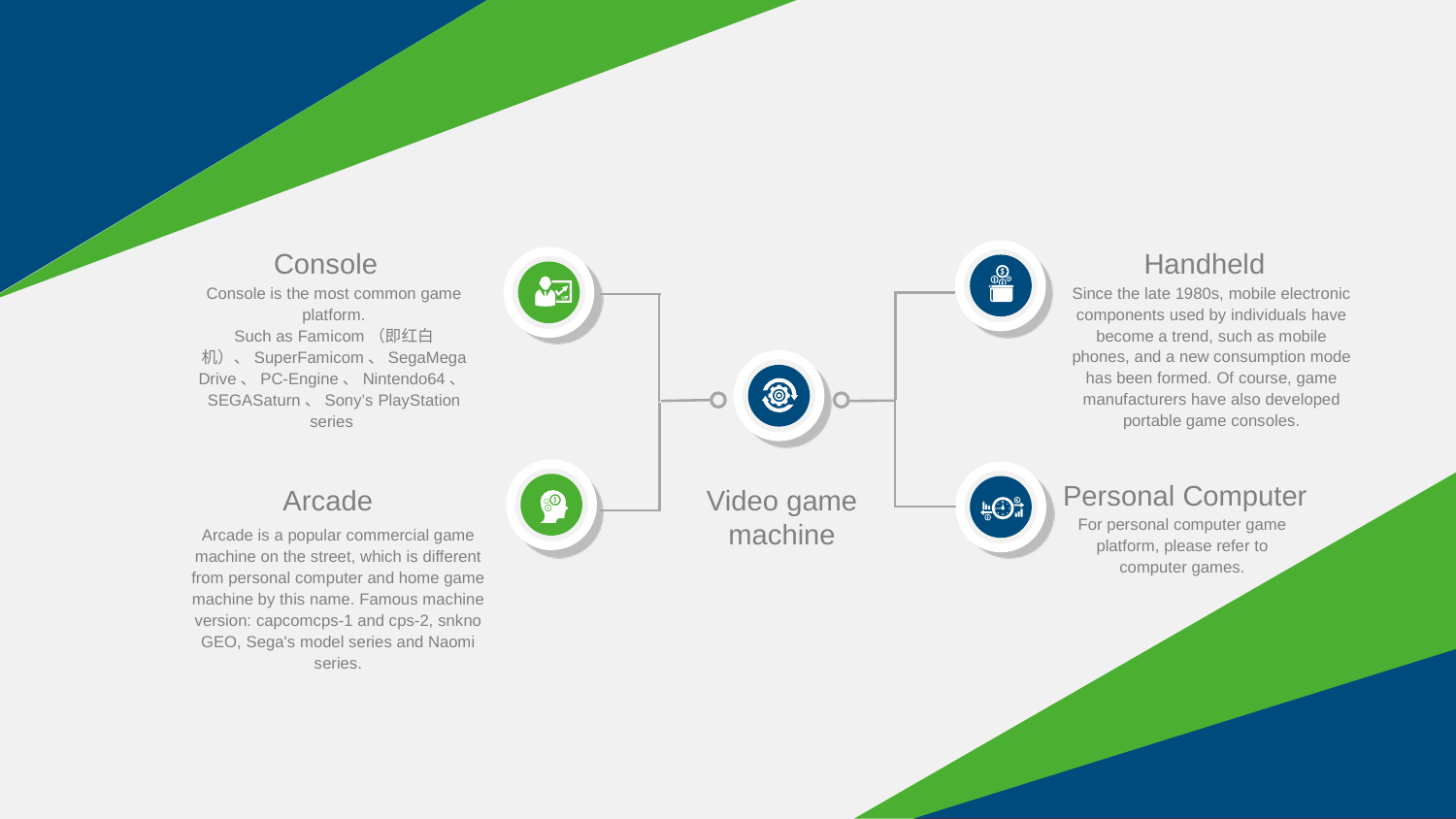

Console
Console is the most common game platform.
Such as Famicom（即红白机）、SuperFamicom、SegaMegaDrive、PC-Engine、Nintendo64、SEGASaturn、Sony’s PlayStation series
Handheld
Since the late 1980s, mobile electronic components used by individuals have become a trend, such as mobile phones, and a new consumption mode has been formed. Of course, game manufacturers have also developed portable game consoles.

Video game machine

Personal Computer
For personal computer game platform, please refer to computer games.

Arcade
Arcade is a popular commercial game machine on the street, which is different from personal computer and home game machine by this name. Famous machine version: capcomcps-1 and cps-2, snkno GEO, Sega's model series and Naomi series.